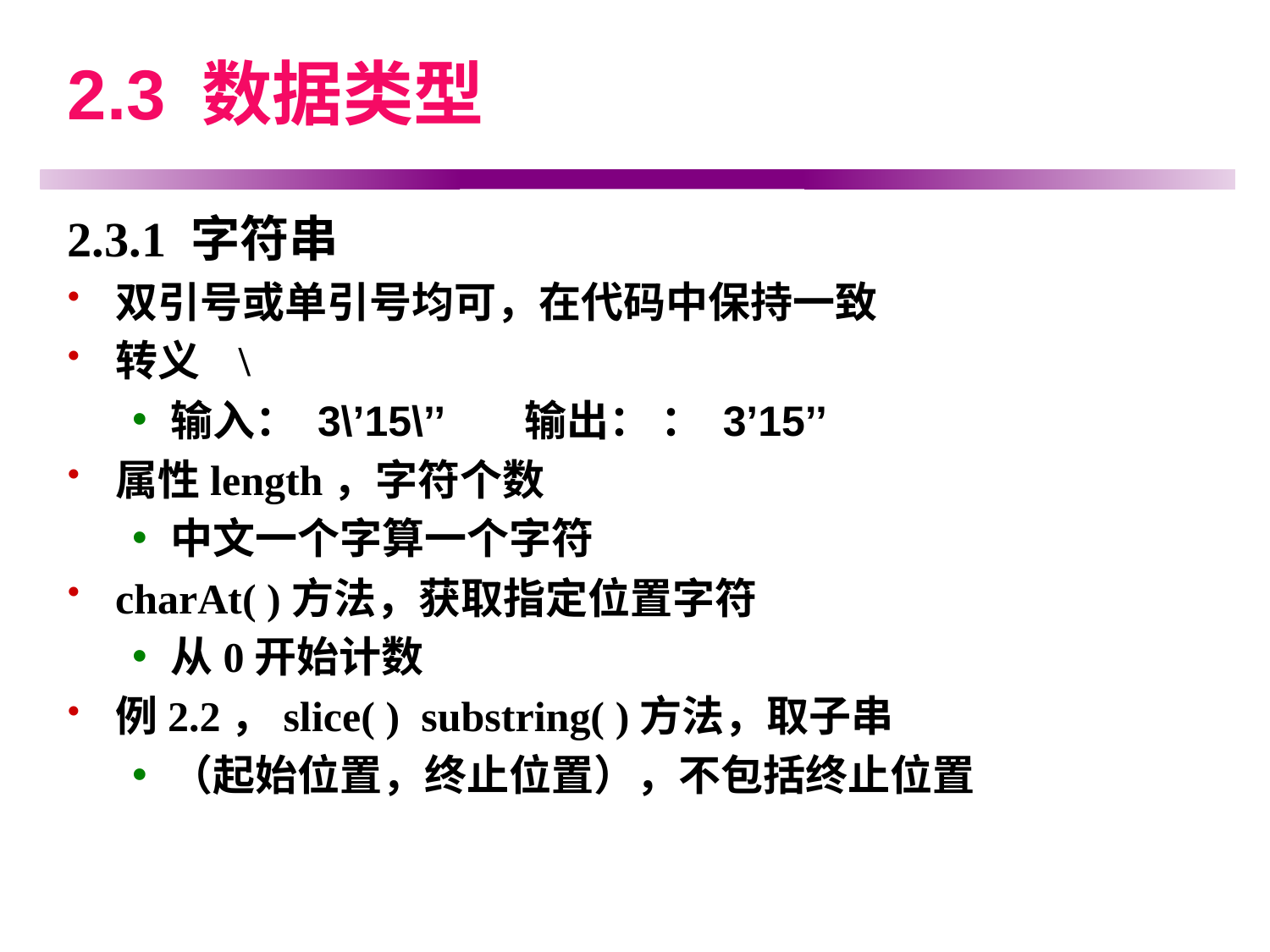

# 2.3 数据类型
2.3.1 字符串
双引号或单引号均可，在代码中保持一致
转义   \
输入： 3\’15\’’      输出： ： 3’15’’
属性length，字符个数
中文一个字算一个字符
charAt( )方法，获取指定位置字符
从0开始计数
例2.2，slice( )  substring( )方法，取子串
（起始位置，终止位置），不包括终止位置